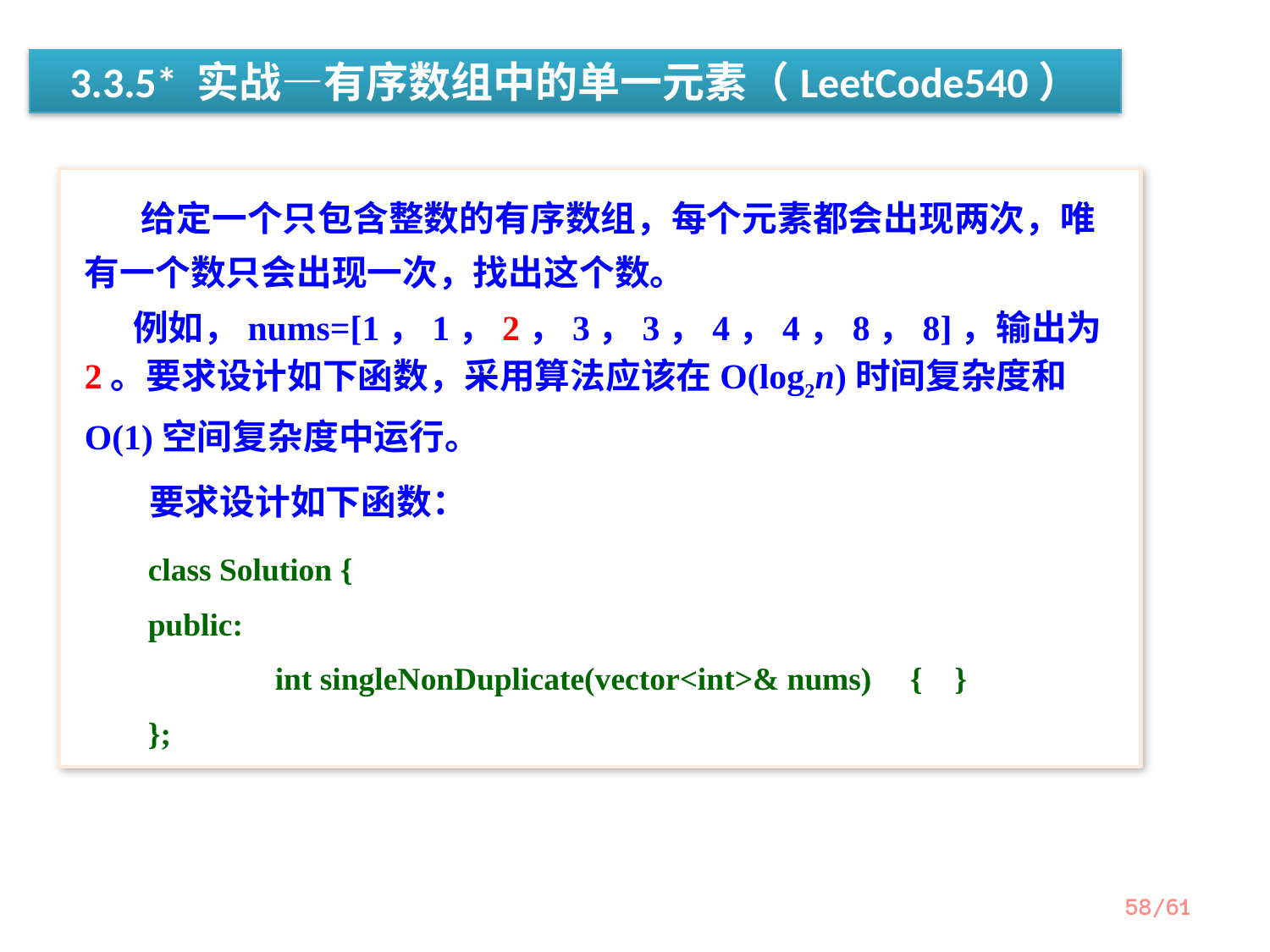

3.3.5* 实战—有序数组中的单一元素（LeetCode540）
      给定一个只包含整数的有序数组，每个元素都会出现两次，唯有一个数只会出现一次，找出这个数。
     例如，nums=[1，1，2，3，3，4，4，8，8]，输出为2。要求设计如下函数，采用算法应该在O(log2n)时间复杂度和O(1)空间复杂度中运行。
       要求设计如下函数：
class Solution {
public:
    	int singleNonDuplicate(vector<int>& nums)	{    }
};
58/61